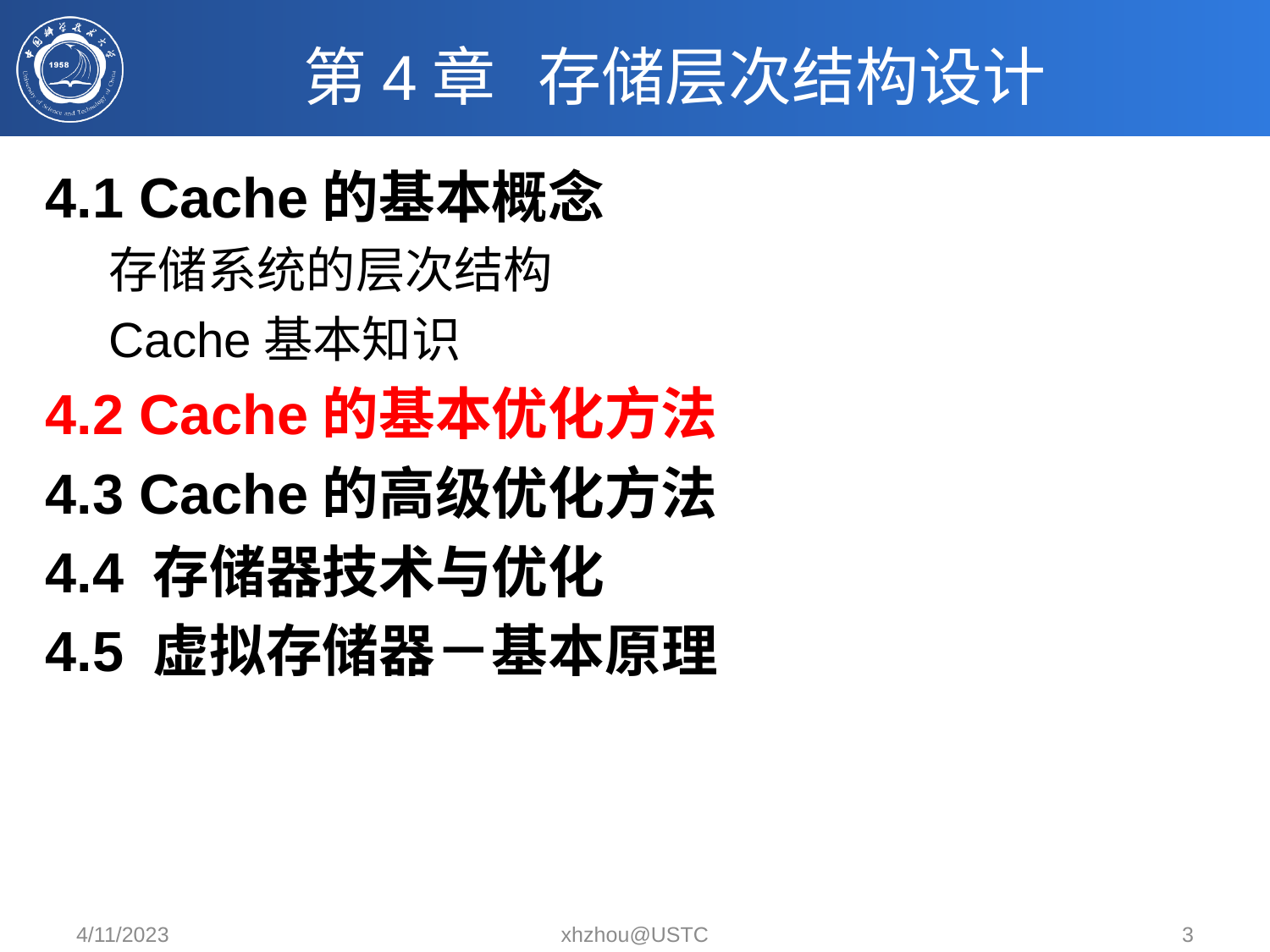

# 第4章   存储层次结构设计
4.1 Cache的基本概念
存储系统的层次结构
Cache基本知识
4.2 Cache的基本优化方法
4.3 Cache的高级优化方法
4.4 存储器技术与优化
4.5 虚拟存储器－基本原理

4/11/2023
xhzhou@USTC
3